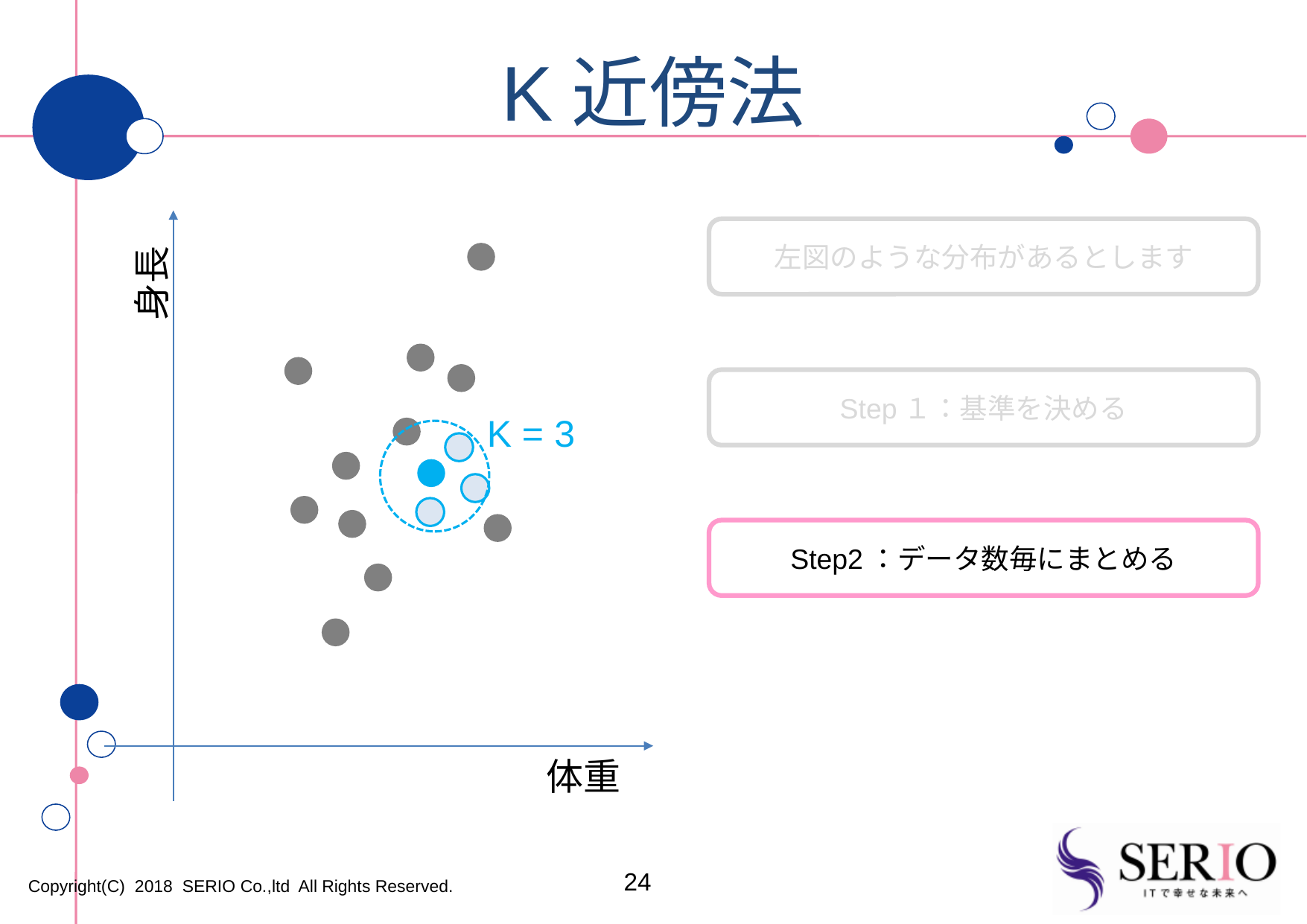

# K近傍法
左図のような分布があるとします

身長

Step１：基準を決める
K = 3

Step2：データ数毎にまとめる
体重
24